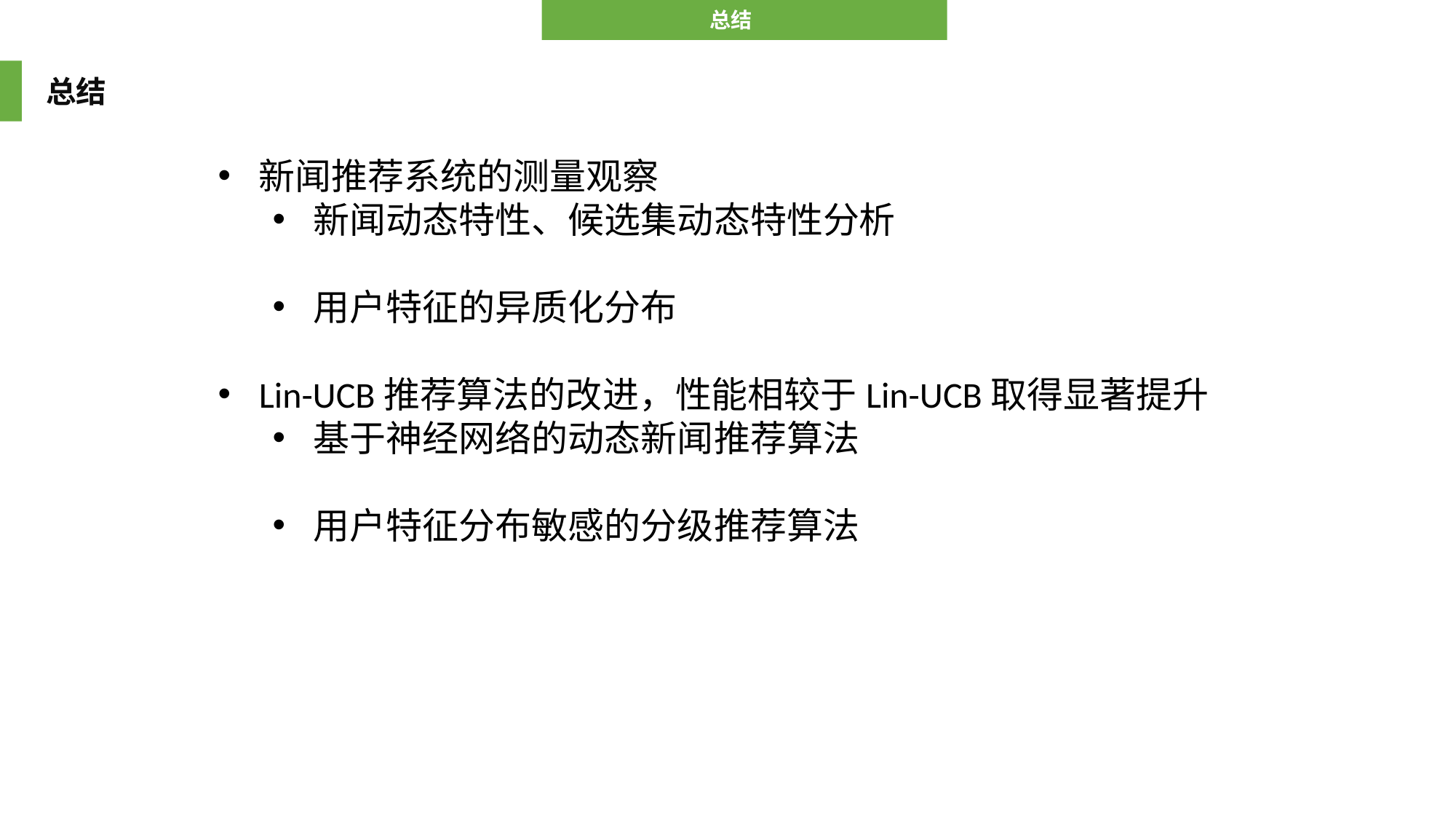

总结

总结
新闻推荐系统的测量观察
新闻动态特性、候选集动态特性分析

用户特征的异质化分布

Lin-UCB推荐算法的改进，性能相较于Lin-UCB取得显著提升
基于神经网络的动态新闻推荐算法

用户特征分布敏感的分级推荐算法